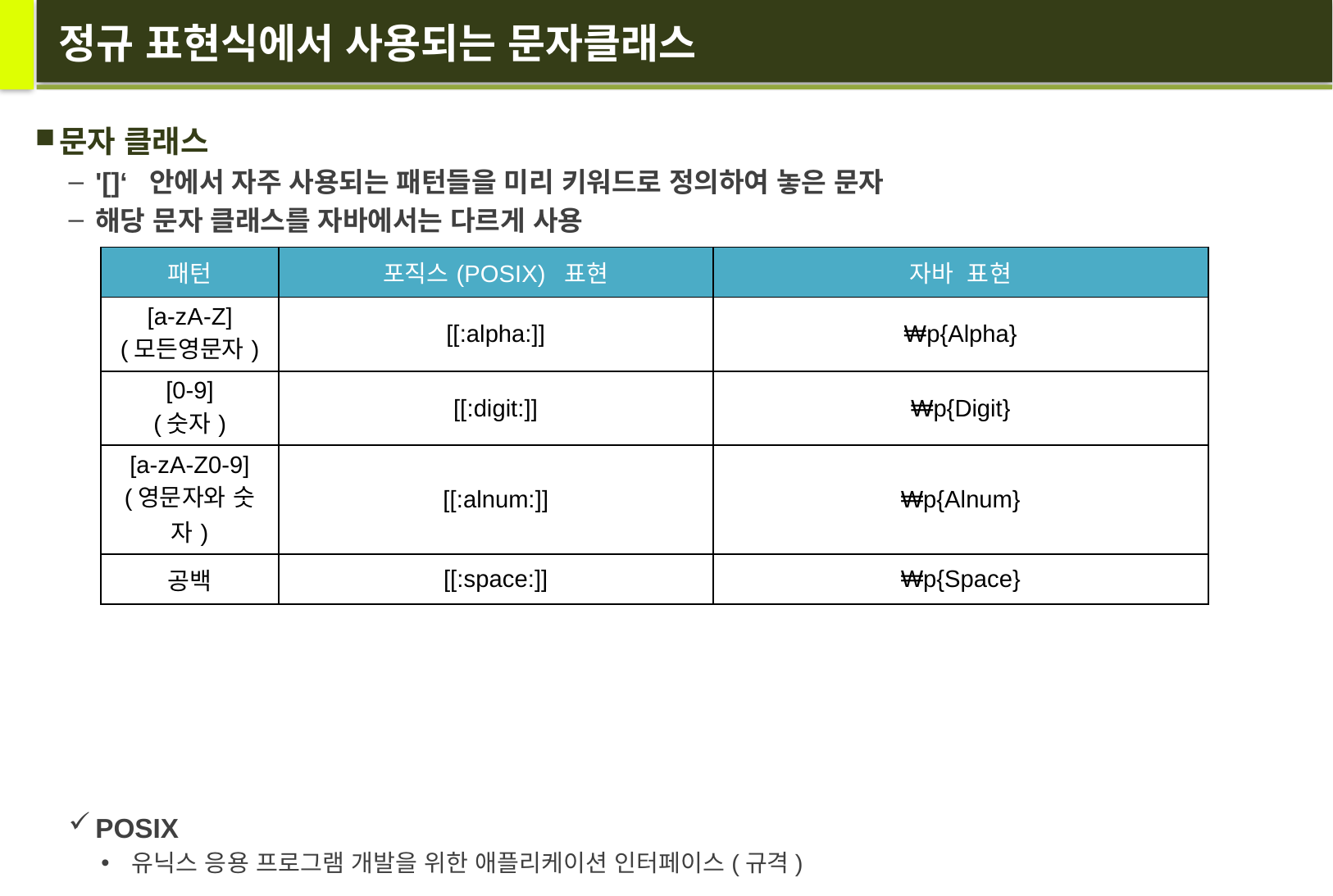

# 정규 표현식에서 사용되는 문자클래스
문자 클래스
'[]‘  안에서 자주 사용되는 패턴들을 미리 키워드로 정의하여 놓은 문자
해당 문자 클래스를 자바에서는 다르게 사용

POSIX
유닉스 응용 프로그램 개발을 위한 애플리케이션 인터페이스(규격)
| 패턴 | 포직스(POSIX) 표현 | 자바 표현 |
| --- | --- | --- |
| [a-zA-Z] (모든영문자) | [[:alpha:]] | ₩p{Alpha} |
| [0-9] (숫자) | [[:digit:]] | ₩p{Digit} |
| [a-zA-Z0-9] (영문자와 숫자) | [[:alnum:]] | ₩p{Alnum} |
| 공백 | [[:space:]] | ₩p{Space} |